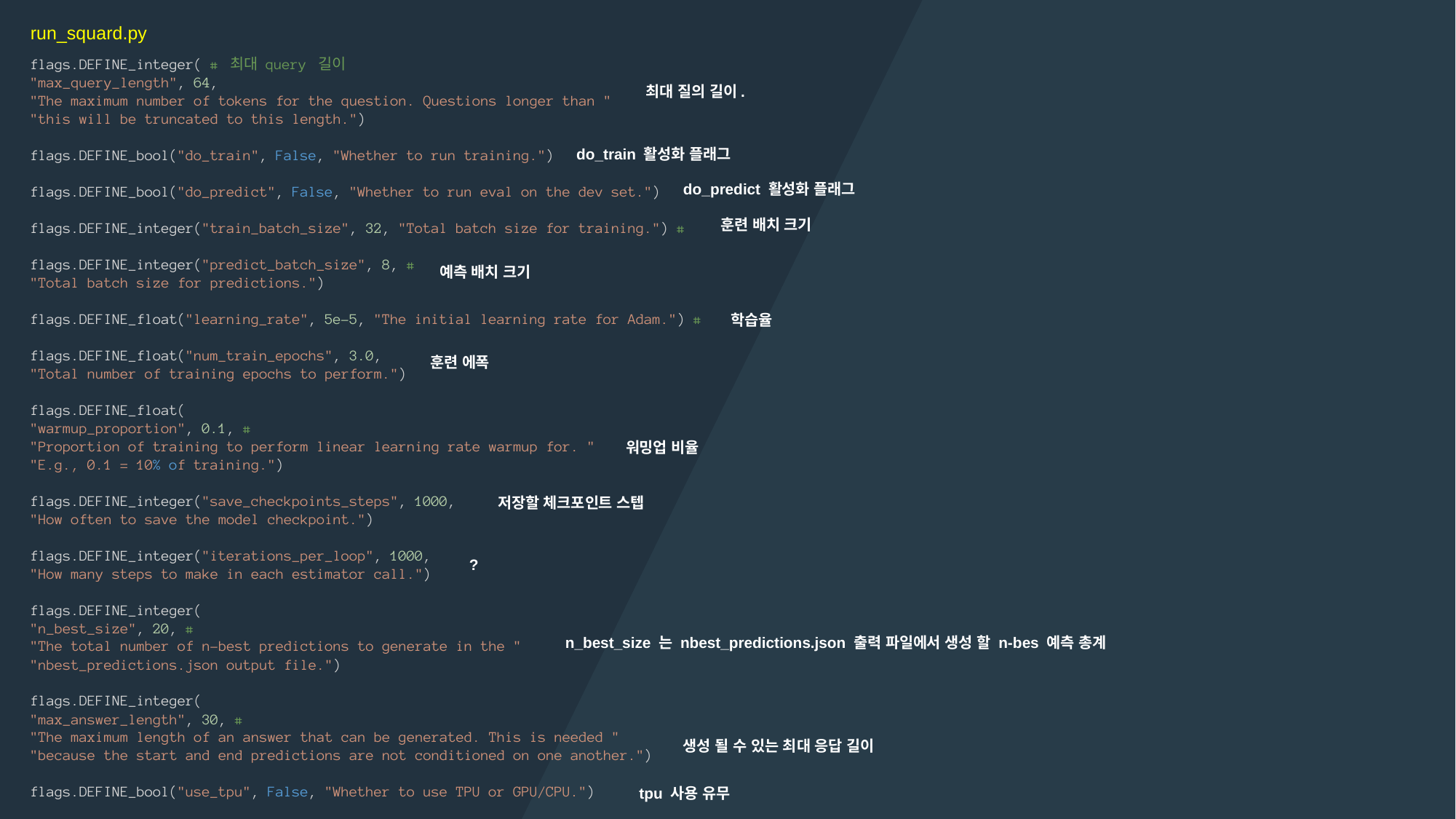

run_squard.py
flags.DEFINE_integer( # 최대 query 길이
"max_query_length", 64,
"The maximum number of tokens for the question. Questions longer than "
"this will be truncated to this length.")
flags.DEFINE_bool("do_train", False, "Whether to run training.")
flags.DEFINE_bool("do_predict", False, "Whether to run eval on the dev set.")
flags.DEFINE_integer("train_batch_size", 32, "Total batch size for training.") #
flags.DEFINE_integer("predict_batch_size", 8, #
"Total batch size for predictions.")
flags.DEFINE_float("learning_rate", 5e-5, "The initial learning rate for Adam.") #
flags.DEFINE_float("num_train_epochs", 3.0,
"Total number of training epochs to perform.")
flags.DEFINE_float(
"warmup_proportion", 0.1, #
"Proportion of training to perform linear learning rate warmup for. "
"E.g., 0.1 = 10% of training.")
flags.DEFINE_integer("save_checkpoints_steps", 1000,
"How often to save the model checkpoint.")
flags.DEFINE_integer("iterations_per_loop", 1000,
"How many steps to make in each estimator call.")
flags.DEFINE_integer(
"n_best_size", 20, #
"The total number of n-best predictions to generate in the "
"nbest_predictions.json output file.")
flags.DEFINE_integer(
"max_answer_length", 30, #
"The maximum length of an answer that can be generated. This is needed "
"because the start and end predictions are not conditioned on one another.")
flags.DEFINE_bool("use_tpu", False, "Whether to use TPU or GPU/CPU.")
최대 질의 길이.
do_train 활성화 플래그
do_predict 활성화 플래그
훈련 배치 크기
예측 배치 크기
학습율
훈련 에폭
워밍업 비율
저장할 체크포인트 스텝
?
n_best_size 는 nbest_predictions.json 출력 파일에서 생성 할 n-bes 예측 총계
생성 될 수 있는 최대 응답 길이
tpu 사용 유무